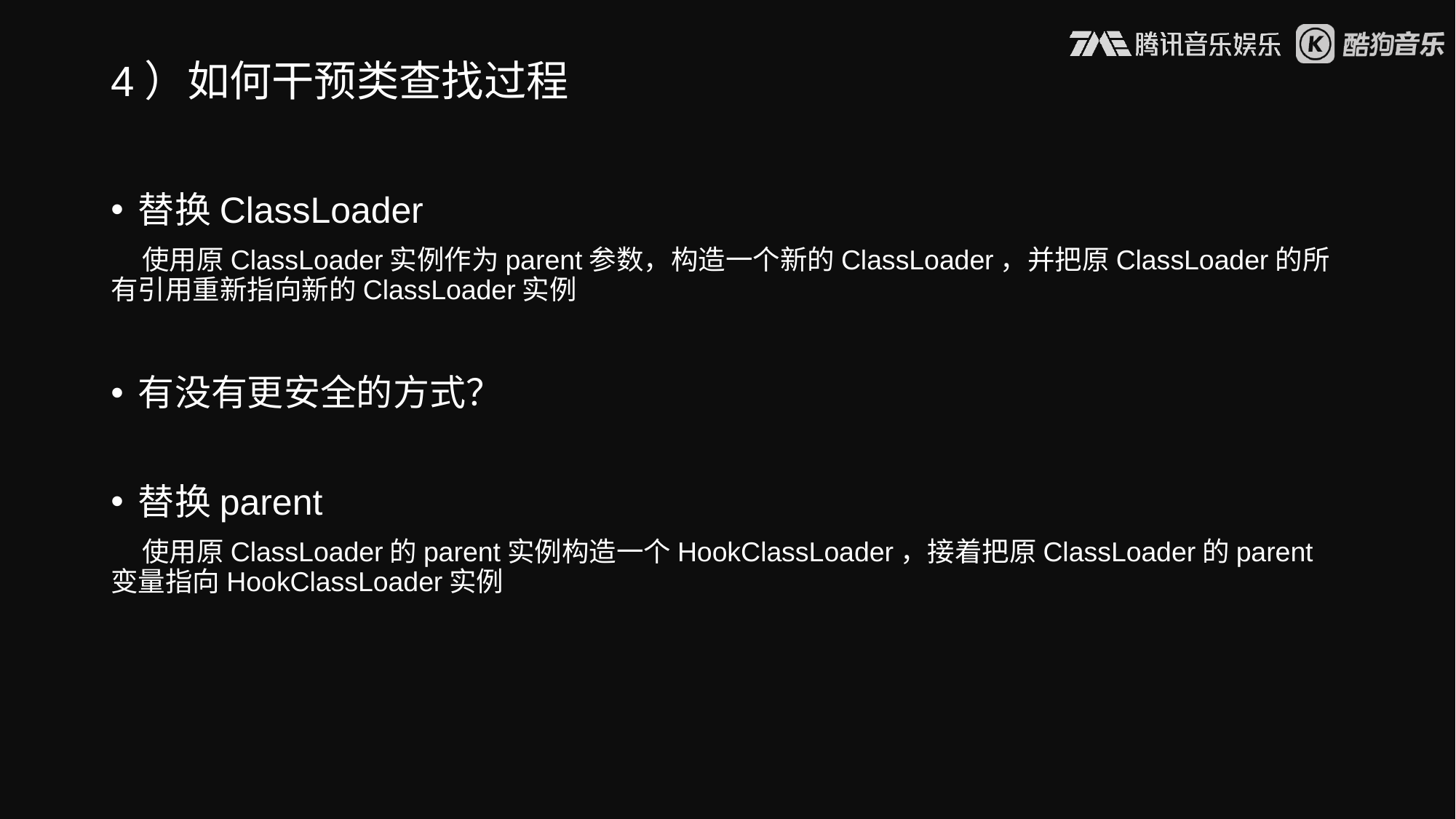

# 4）如何干预类查找过程
替换ClassLoader
    使用原ClassLoader实例作为parent参数，构造一个新的ClassLoader，并把原ClassLoader的所有引用重新指向新的ClassLoader实例

有没有更安全的方式？

替换parent
    使用原ClassLoader的parent实例构造一个HookClassLoader，接着把原ClassLoader的parent变量指向HookClassLoader实例
14